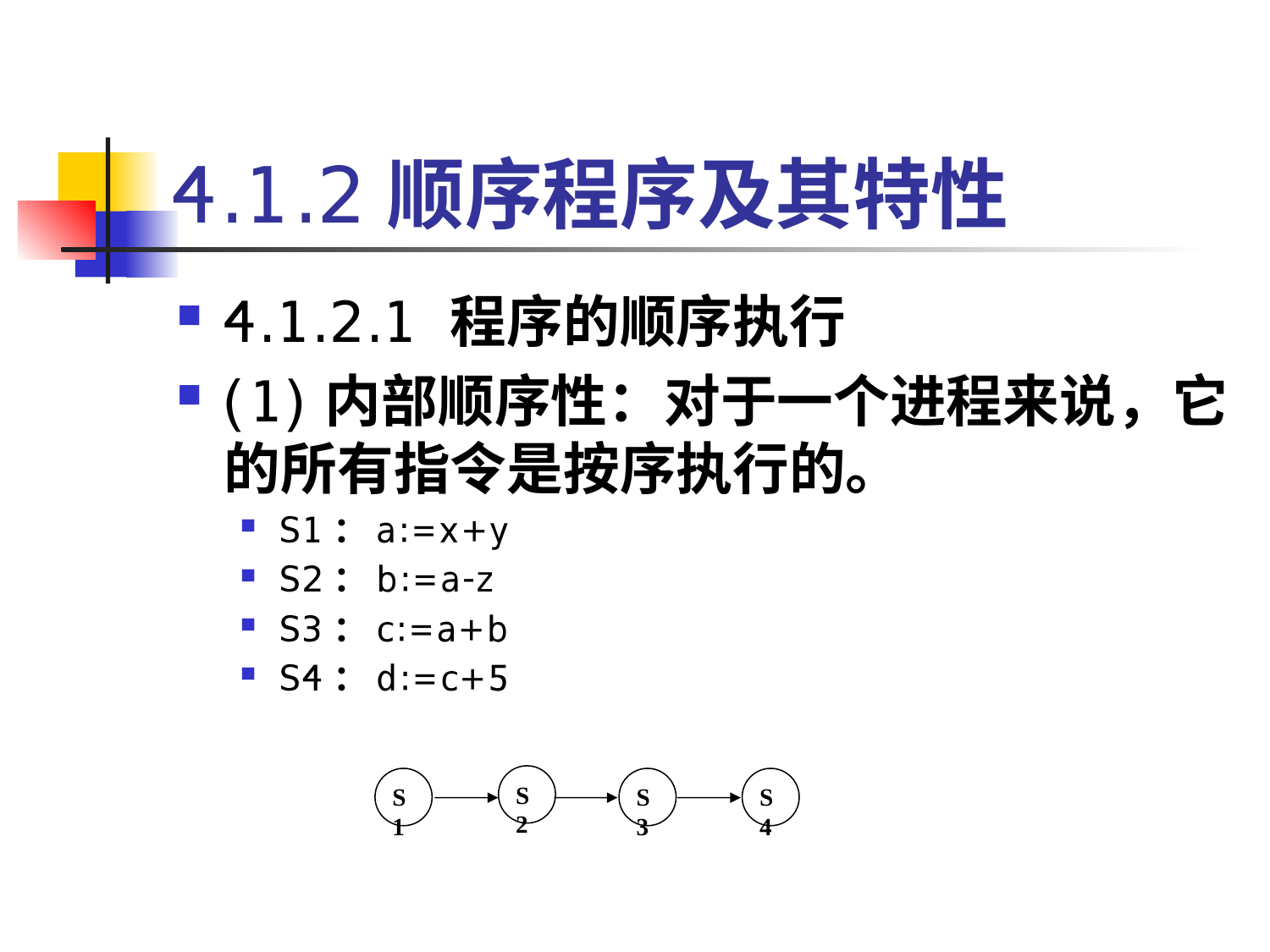

# 4.1.2顺序程序及其特性
4.1.2.1 程序的顺序执行
(1)内部顺序性：对于一个进程来说，它的所有指令是按序执行的。
S1：a:=x+y
S2：b:=a-z
S3：c:=a+b
S4：d:=c+5

S2
S1
S3
S4